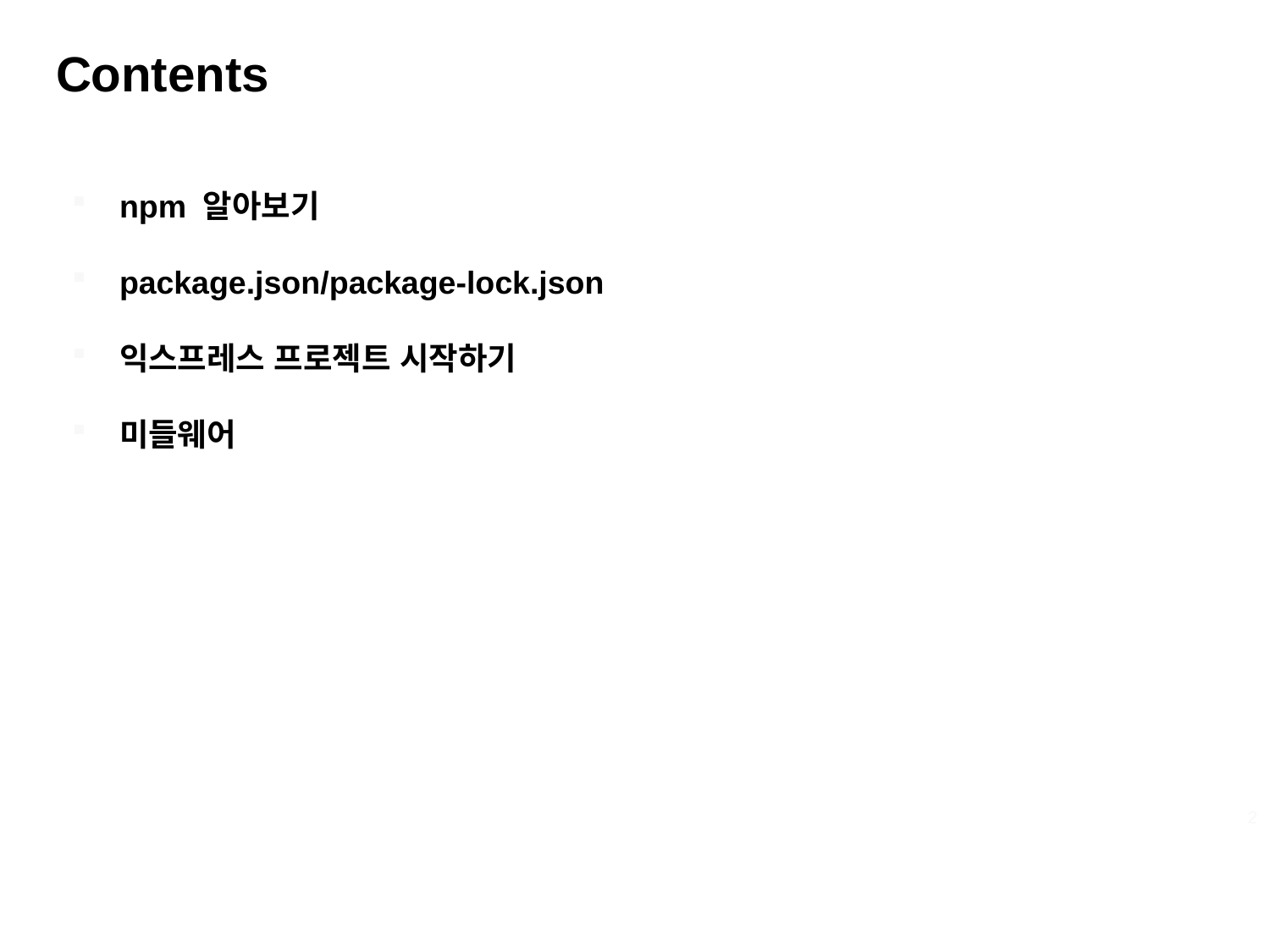

# Contents
npm 알아보기
package.json/package-lock.json
익스프레스 프로젝트 시작하기
미들웨어

2